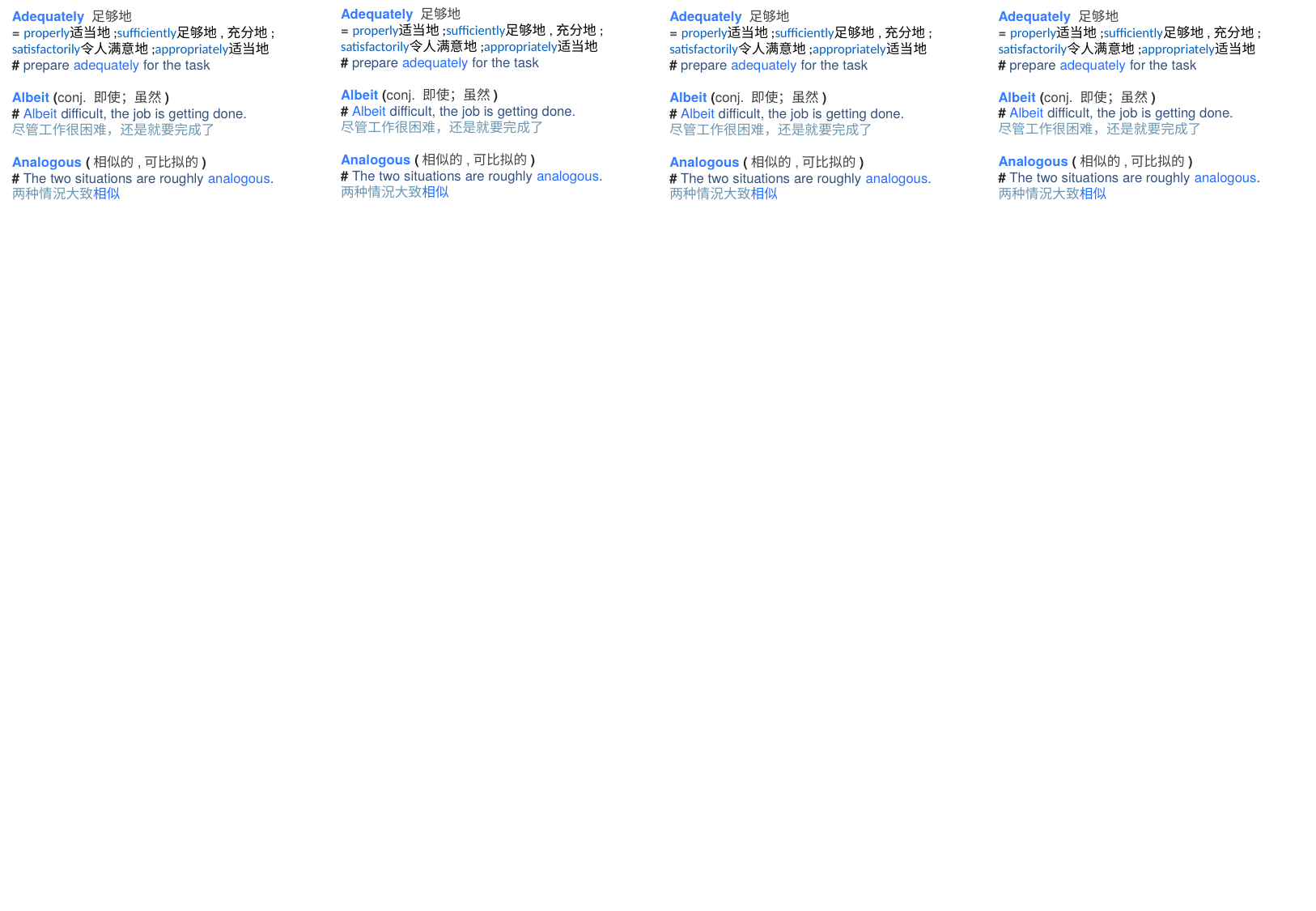

Adequately 足够地
= properly适当地;sufficiently足够地,充分地; satisfactorily令人满意地;appropriately适当地
# prepare adequately for the task

Albeit (conj. 即使；虽然)
# Albeit difficult, the job is getting done.
尽管工作很困难，还是就要完成了

Analogous (相似的,可比拟的)
# The two situations are roughly analogous.
两种情況大致相似
Adequately 足够地
= properly适当地;sufficiently足够地,充分地; satisfactorily令人满意地;appropriately适当地
# prepare adequately for the task

Albeit (conj. 即使；虽然)
# Albeit difficult, the job is getting done.
尽管工作很困难，还是就要完成了

Analogous (相似的,可比拟的)
# The two situations are roughly analogous.
两种情況大致相似
Adequately 足够地
= properly适当地;sufficiently足够地,充分地; satisfactorily令人满意地;appropriately适当地
# prepare adequately for the task

Albeit (conj. 即使；虽然)
# Albeit difficult, the job is getting done.
尽管工作很困难，还是就要完成了

Analogous (相似的,可比拟的)
# The two situations are roughly analogous.
两种情況大致相似
Adequately 足够地
= properly适当地;sufficiently足够地,充分地; satisfactorily令人满意地;appropriately适当地
# prepare adequately for the task

Albeit (conj. 即使；虽然)
# Albeit difficult, the job is getting done.
尽管工作很困难，还是就要完成了

Analogous (相似的,可比拟的)
# The two situations are roughly analogous.
两种情況大致相似